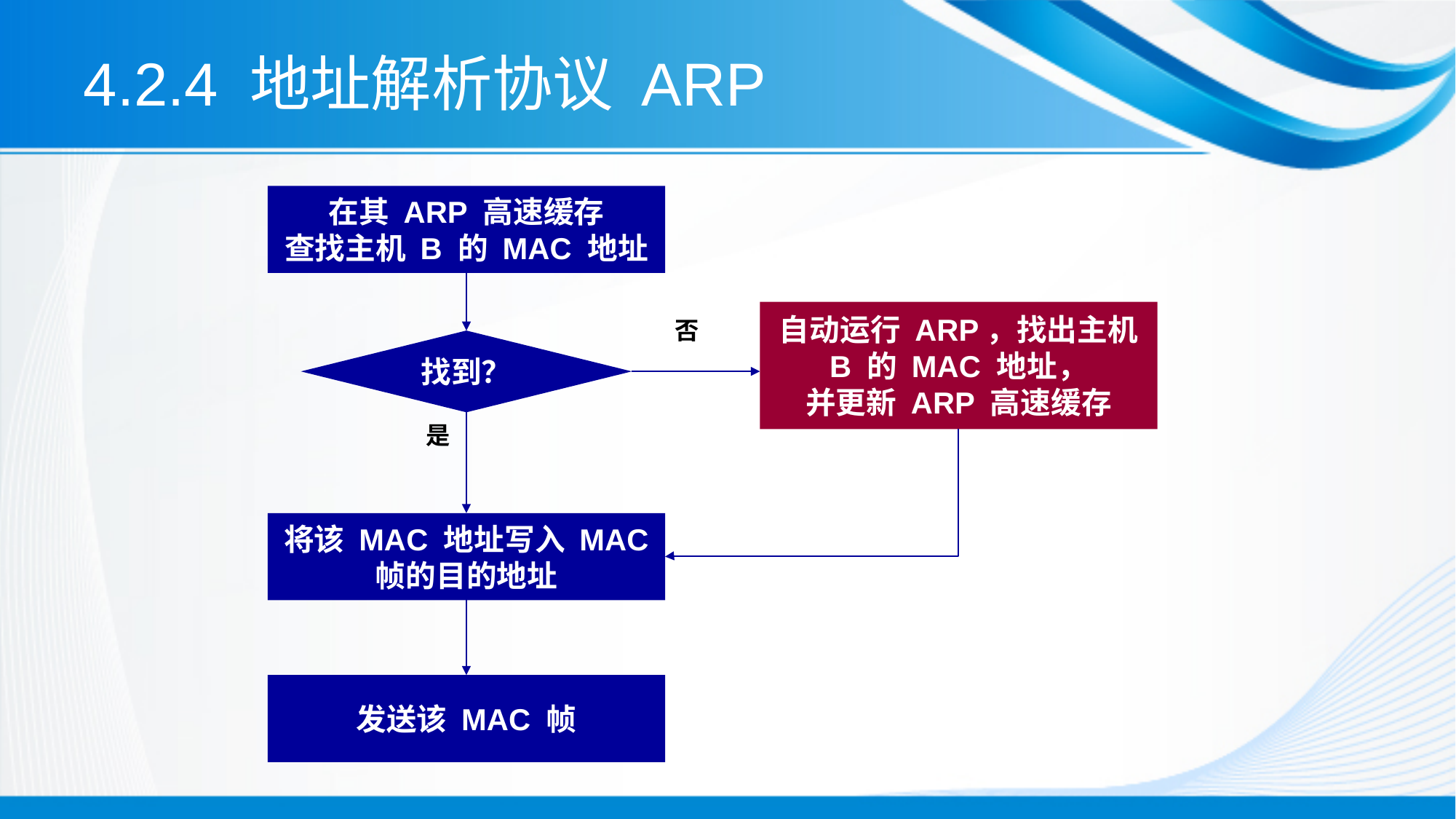

# 4.2.4 地址解析协议 ARP
在其 ARP 高速缓存
查找主机 B 的 MAC 地址
自动运行 ARP，找出主机 B 的 MAC 地址，
并更新 ARP 高速缓存
否
找到？
是
将该 MAC 地址写入 MAC 帧的目的地址
发送该 MAC 帧